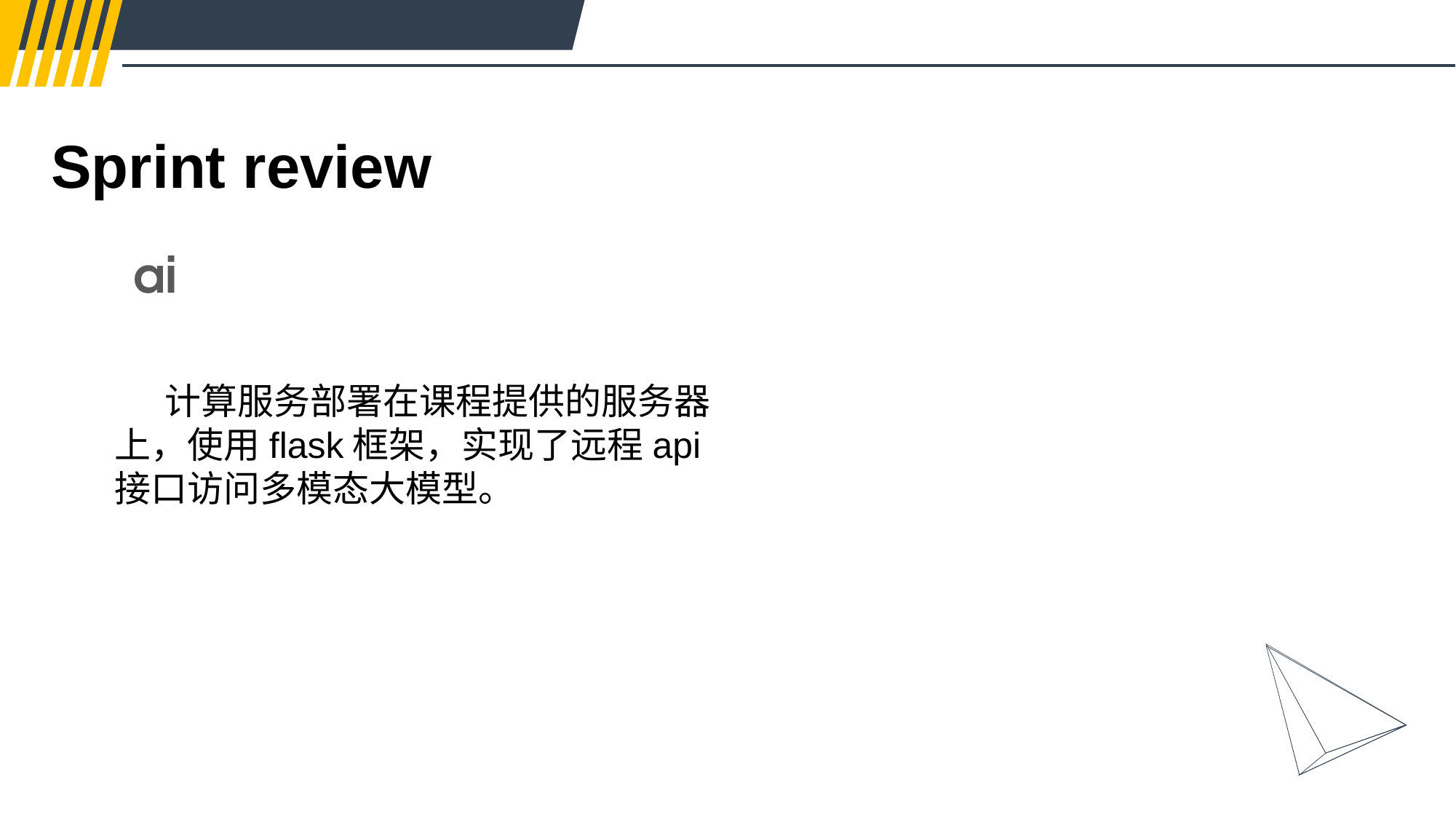

Sprint review
ai
       计算服务部署在课程提供的服务器上，使用flask框架，实现了远程api接口访问多模态大模型。